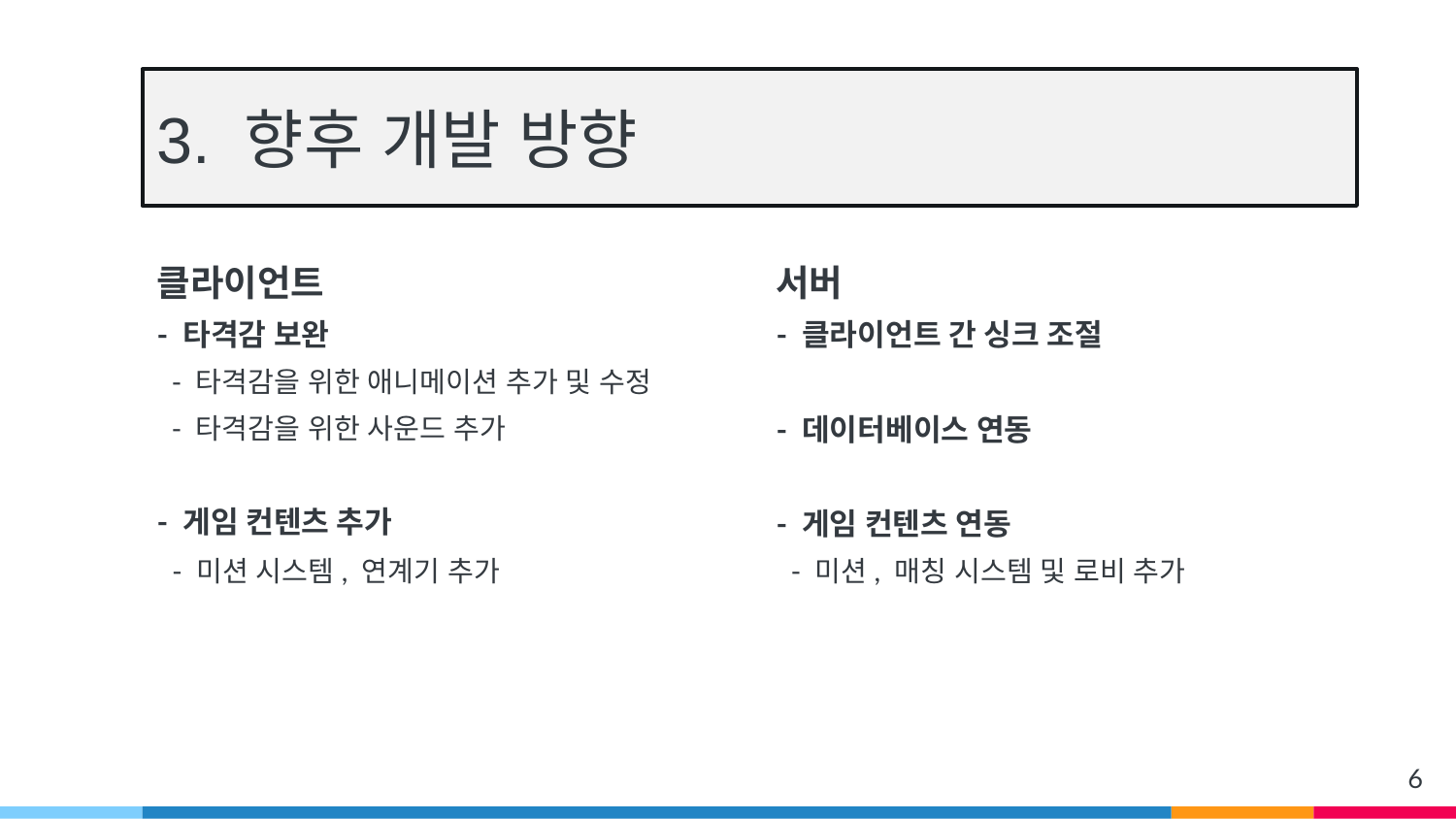

# 3. 향후 개발 방향

클라이언트
- 타격감 보완
  - 타격감을 위한 애니메이션 추가 및 수정
  - 타격감을 위한 사운드 추가

- 게임 컨텐츠 추가
  - 미션 시스템, 연계기 추가
서버
- 클라이언트 간 싱크 조절

- 데이터베이스 연동

- 게임 컨텐츠 연동
  - 미션, 매칭 시스템 및 로비 추가
6